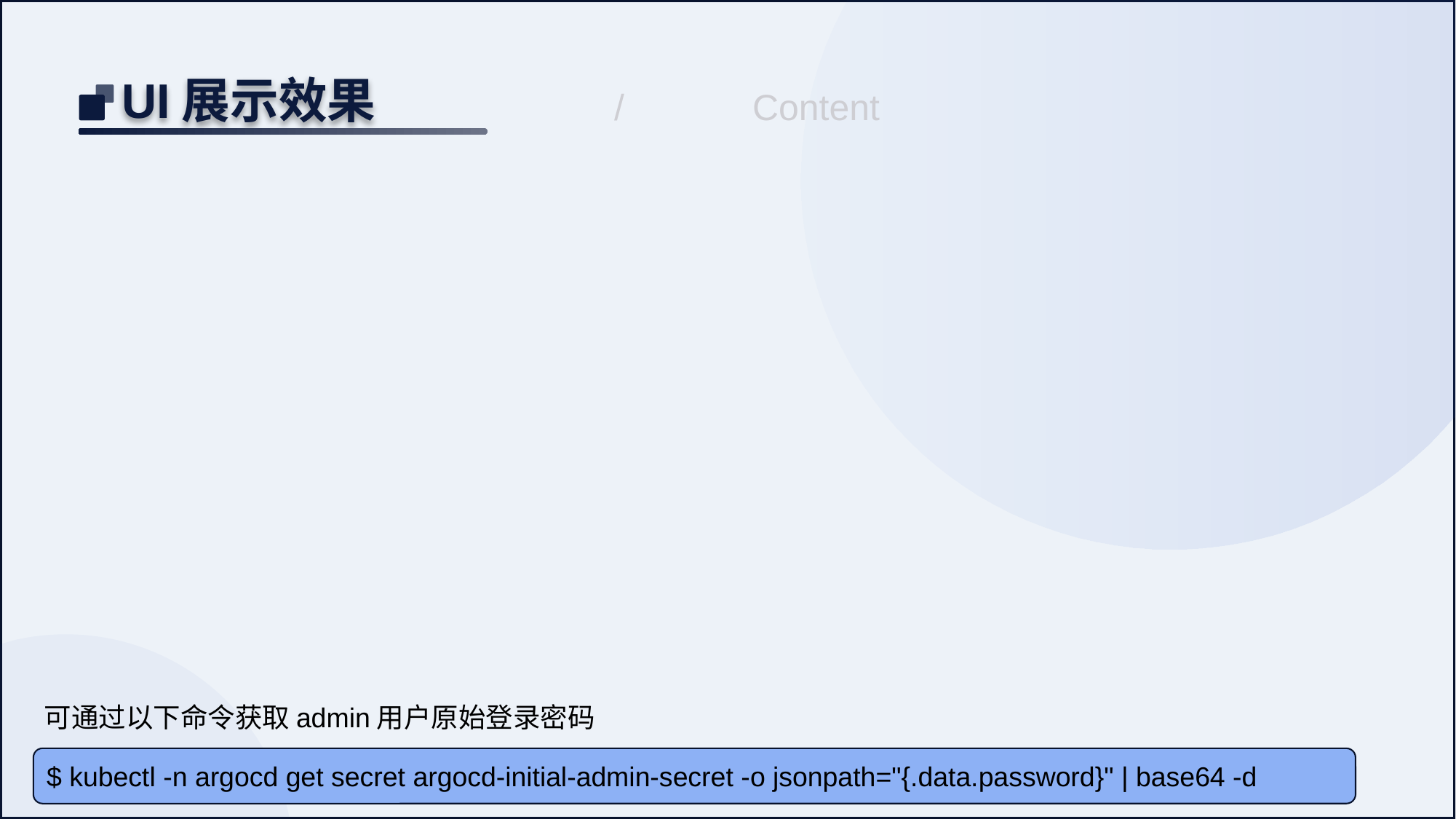

UI展示效果
/
Content

可通过以下命令获取admin用户原始登录密码
$ kubectl -n argocd get secret argocd-initial-admin-secret -o jsonpath="{.data.password}" | base64 -d